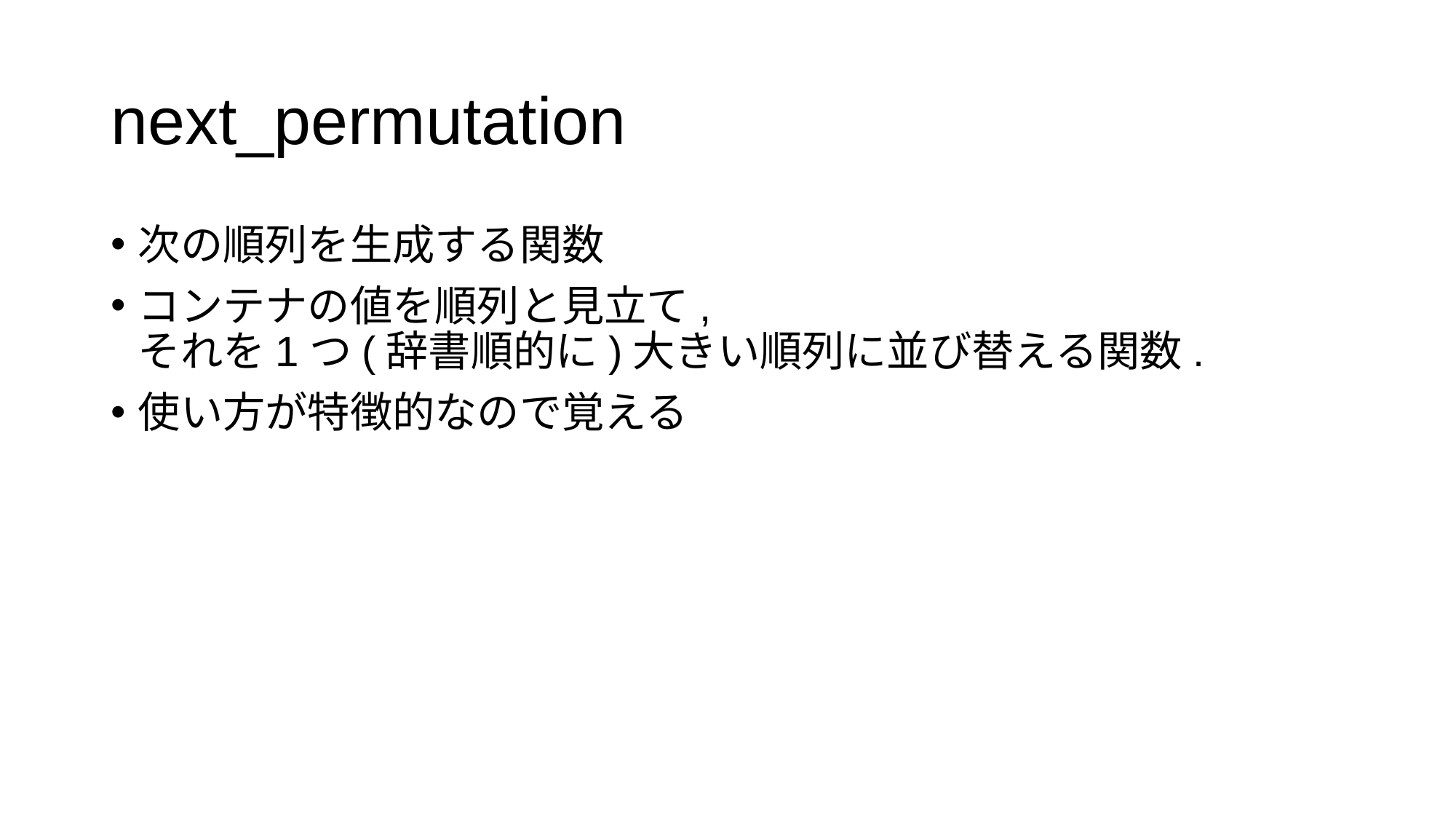

# next_permutation
次の順列を生成する関数
コンテナの値を順列と見立て,
それを1つ(辞書順的に)大きい順列に並び替える関数.
使い方が特徴的なので覚える